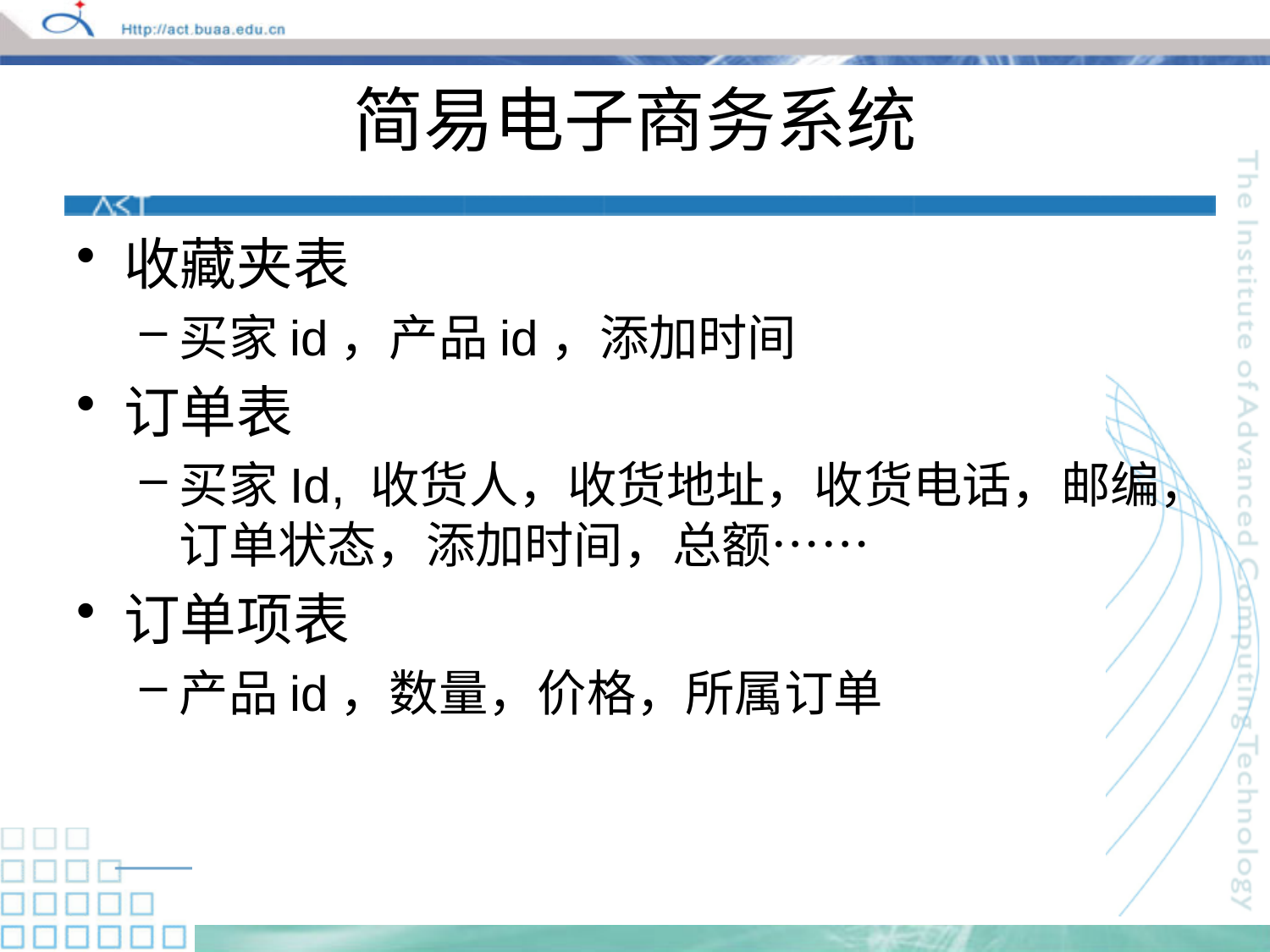

# 简易电子商务系统
收藏夹表
买家id，产品id，添加时间
订单表
买家Id, 收货人，收货地址，收货电话，邮编，订单状态，添加时间，总额……
订单项表
产品id，数量，价格，所属订单